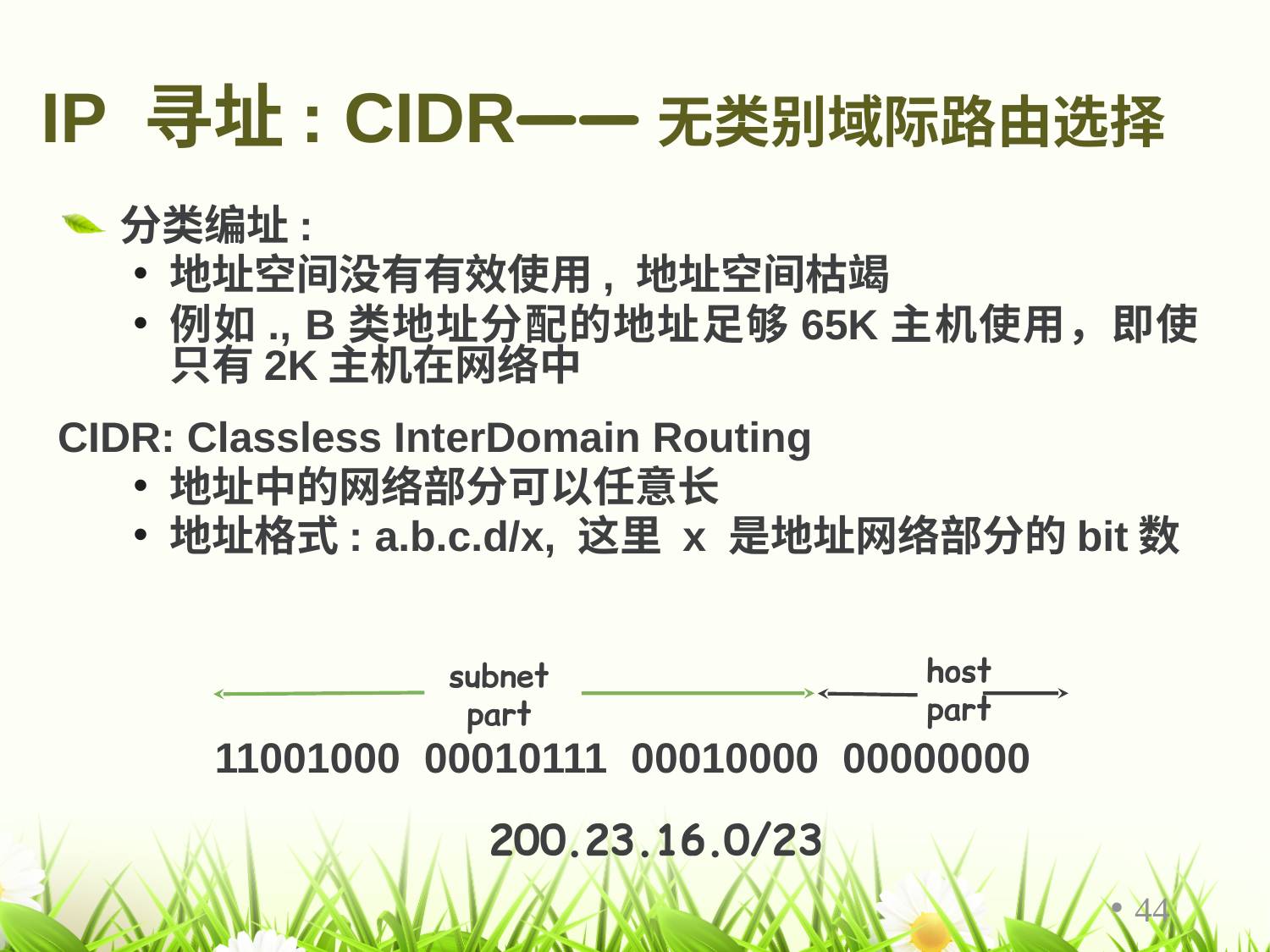

# IP 寻址: CIDR——无类别域际路由选择
分类编址:
地址空间没有有效使用, 地址空间枯竭
例如., B类地址分配的地址足够65K主机使用，即使只有2K主机在网络中
CIDR: Classless InterDomain Routing
地址中的网络部分可以任意长
地址格式: a.b.c.d/x, 这里 x 是地址网络部分的bit数
host
part
subnet
part

11001000  00010111  00010000  00000000
200.23.16.0/23
44